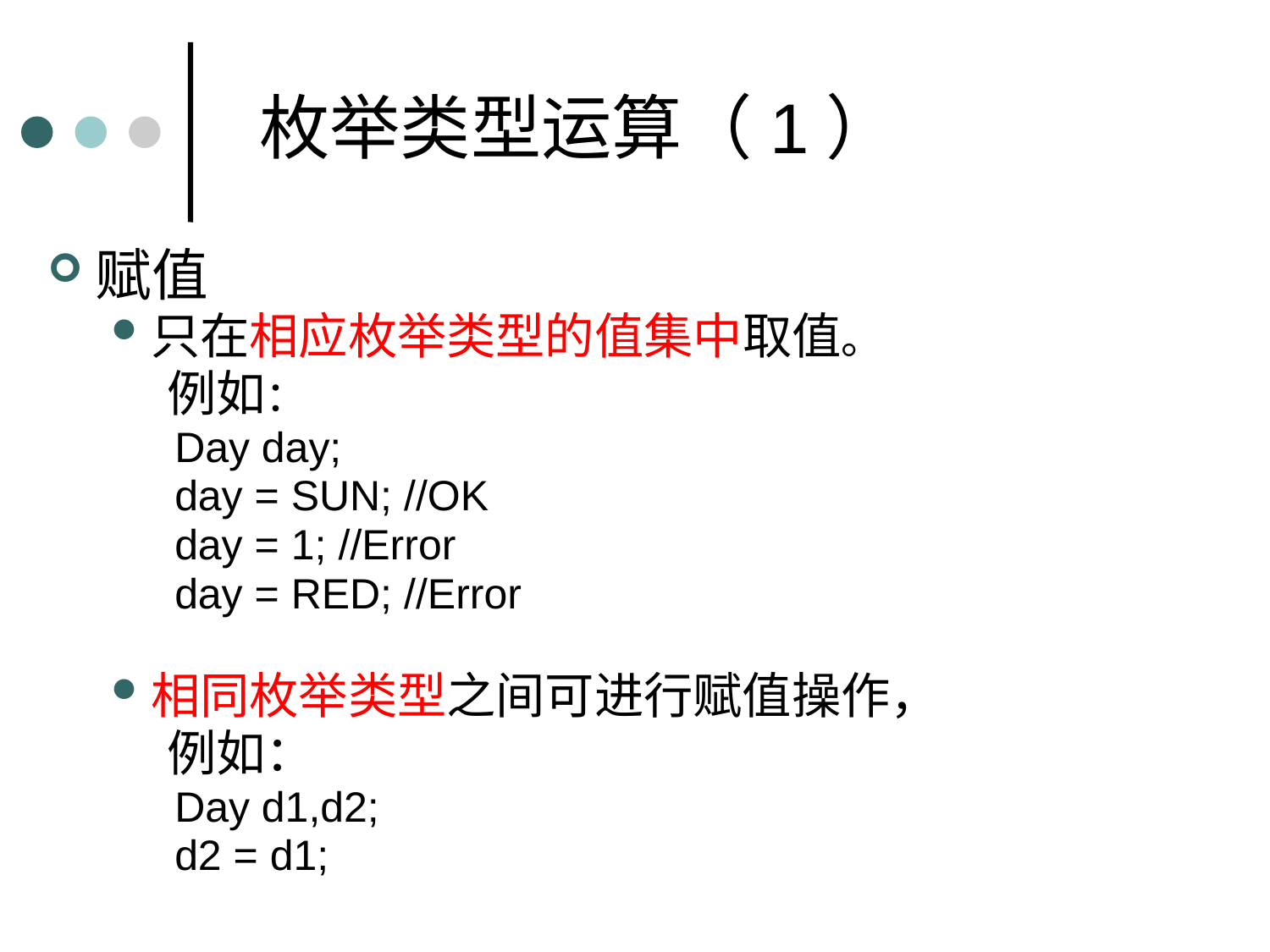

枚举类型运算（1）
赋值
只在相应枚举类型的值集中取值。
    例如：
Day day;
day = SUN; //OK
day = 1; //Error
day = RED; //Error

相同枚举类型之间可进行赋值操作，
    例如：
Day d1,d2;
d2 = d1;